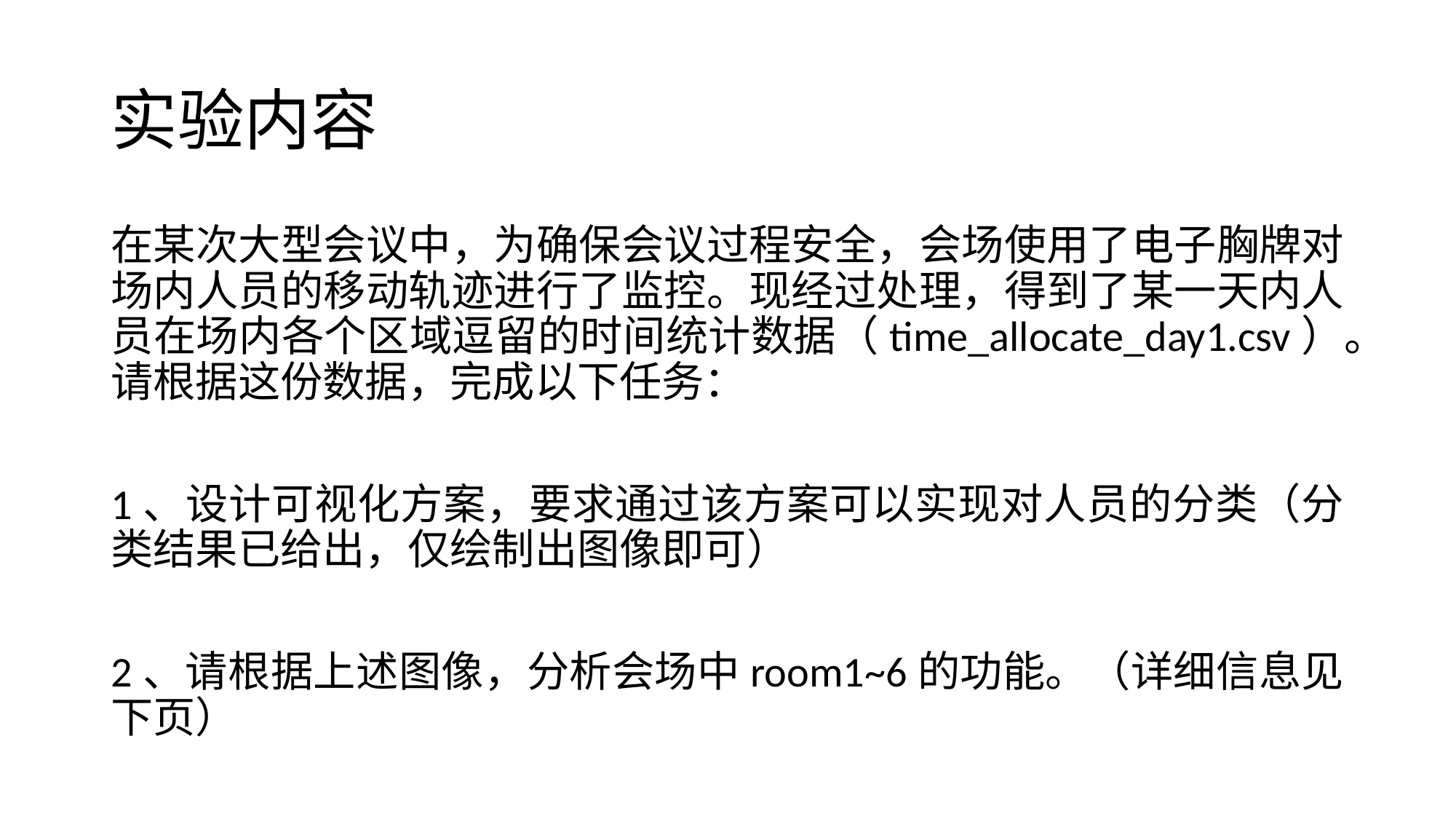

# 实验内容
在某次大型会议中，为确保会议过程安全，会场使用了电子胸牌对场内人员的移动轨迹进行了监控。现经过处理，得到了某一天内人员在场内各个区域逗留的时间统计数据（time_allocate_day1.csv）。请根据这份数据，完成以下任务：

1、设计可视化方案，要求通过该方案可以实现对人员的分类（分类结果已给出，仅绘制出图像即可）

2、请根据上述图像，分析会场中room1~6的功能。（详细信息见下页）